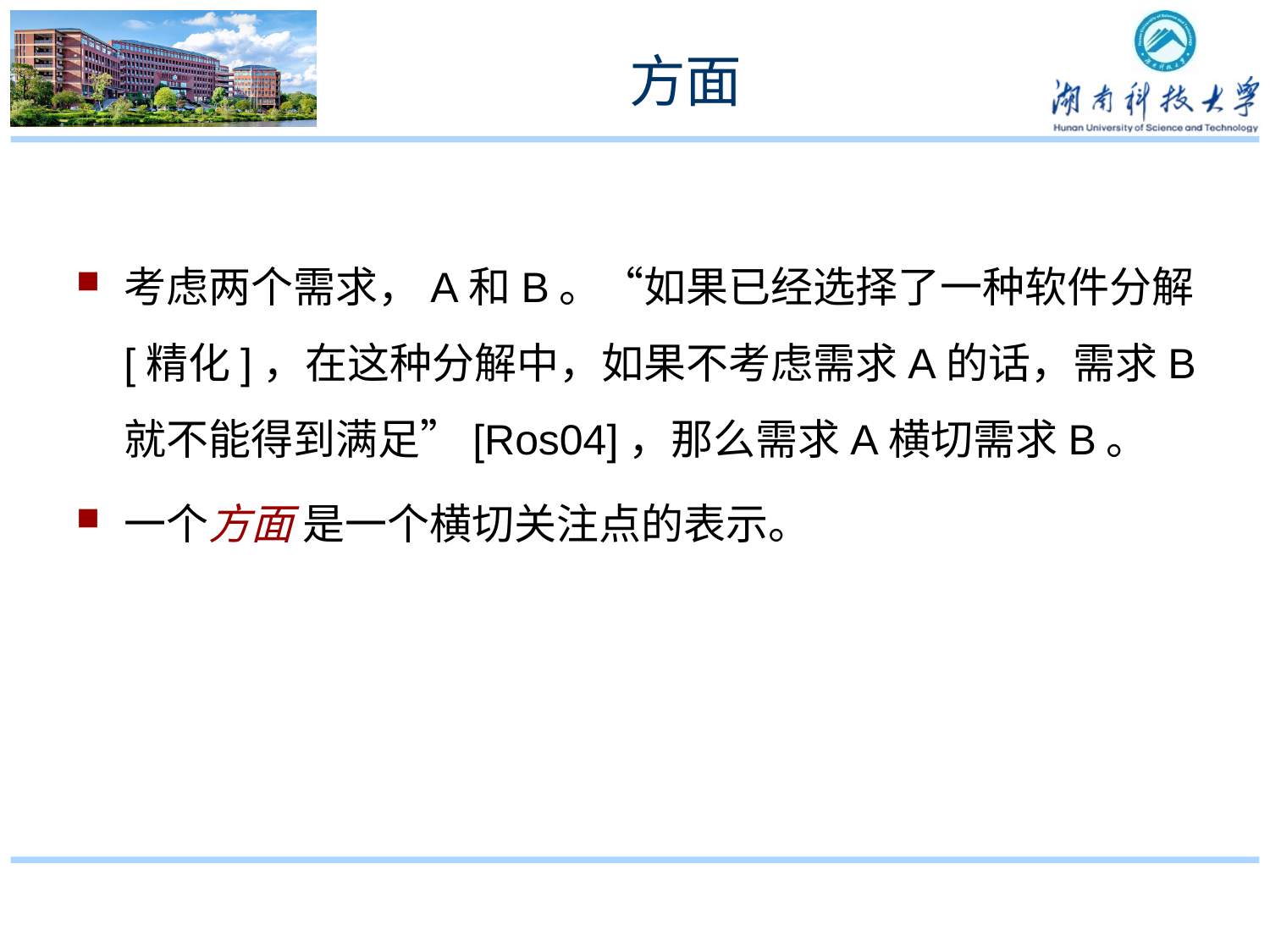

# 方面
考虑两个需求，A和B。“如果已经选择了一种软件分解[精化]，在这种分解中，如果不考虑需求A的话，需求B就不能得到满足”[Ros04]，那么需求A横切需求B。
一个方面 是一个横切关注点的表示。
51